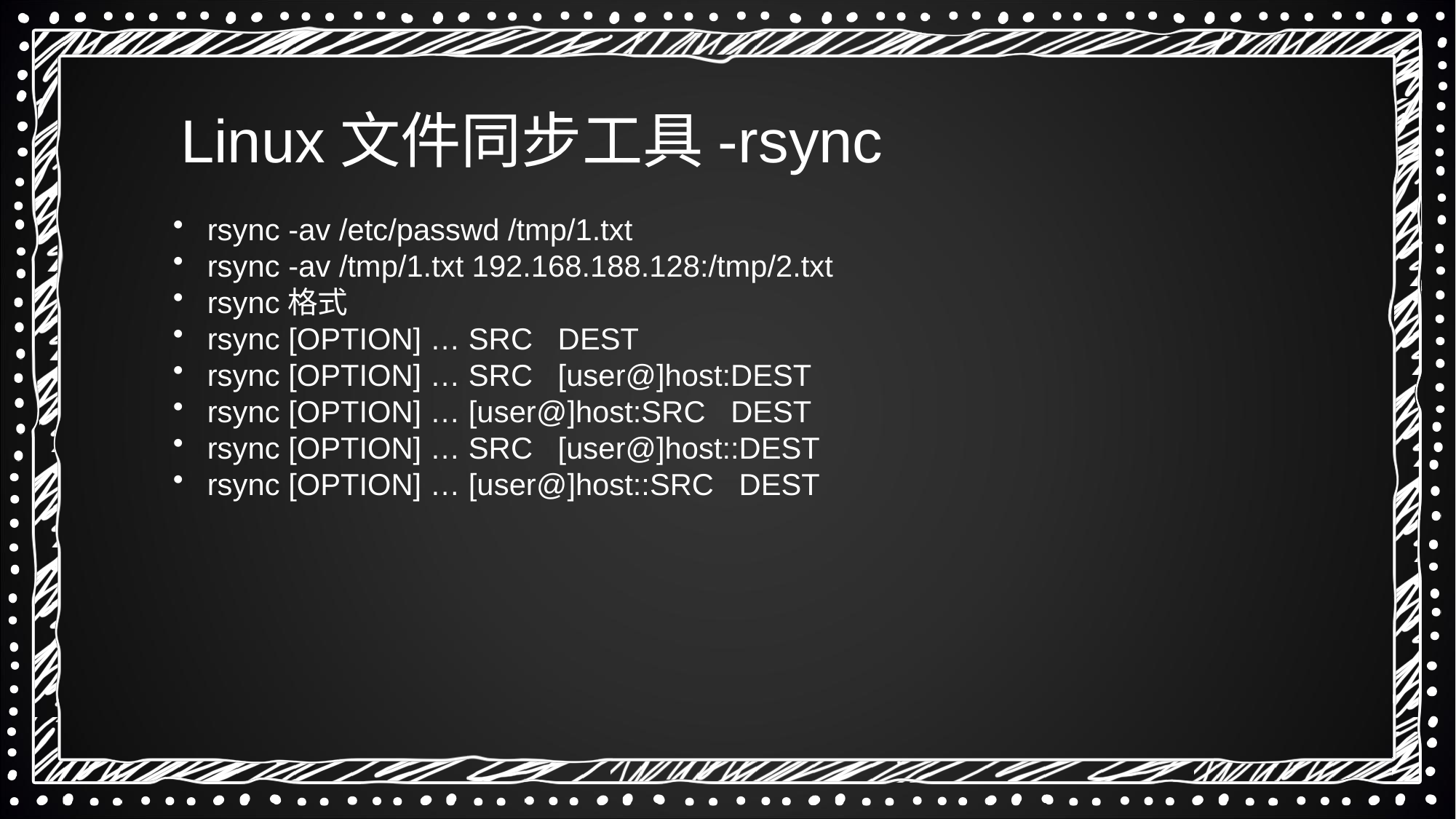

Linux文件同步工具-rsync
 rsync -av /etc/passwd /tmp/1.txt
 rsync -av /tmp/1.txt 192.168.188.128:/tmp/2.txt
 rsync格式
 rsync [OPTION] … SRC   DEST
 rsync [OPTION] … SRC   [user@]host:DEST
 rsync [OPTION] … [user@]host:SRC   DEST
 rsync [OPTION] … SRC   [user@]host::DEST
 rsync [OPTION] … [user@]host::SRC   DEST